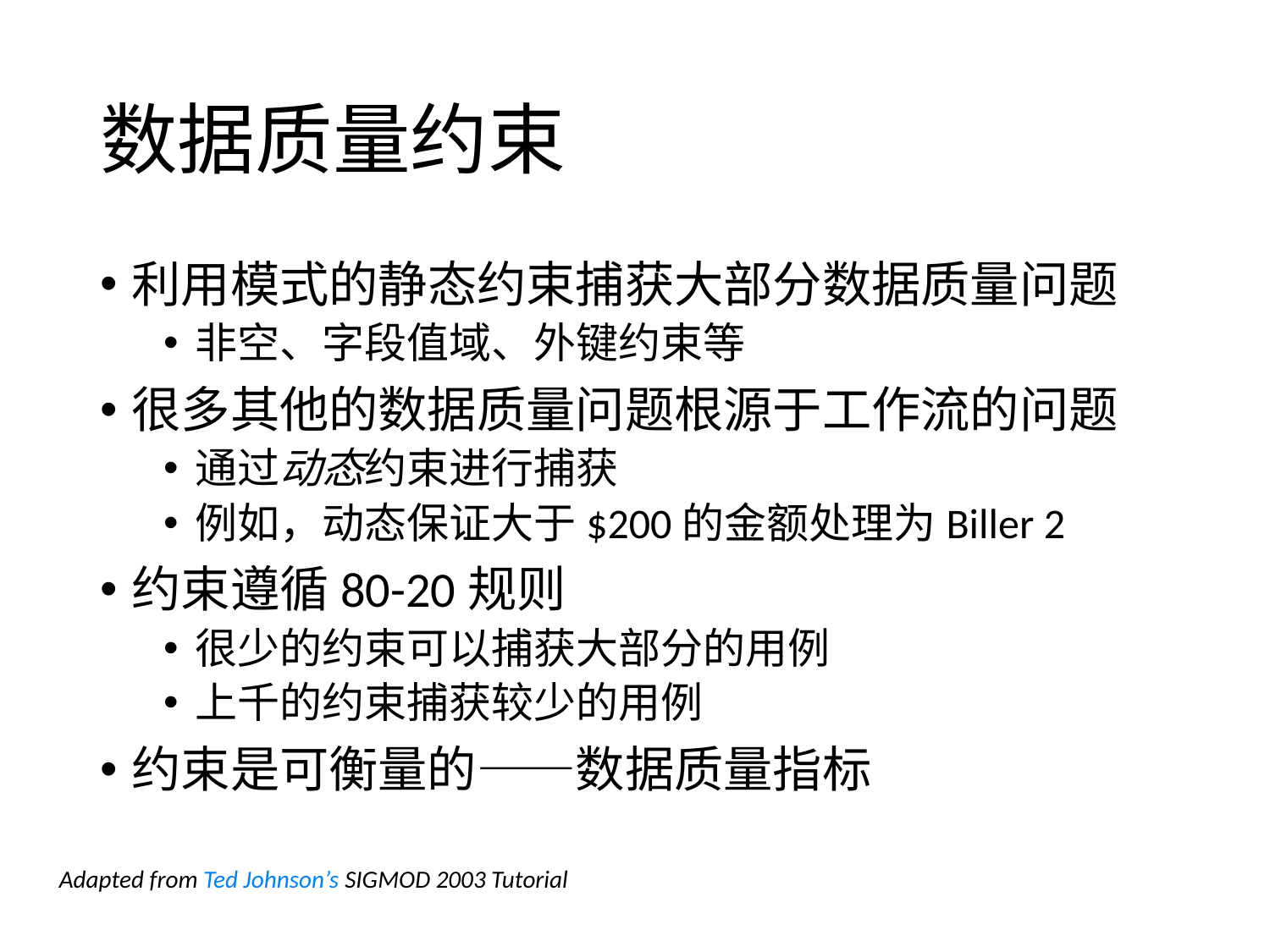

# 数据质量约束
利用模式的静态约束捕获大部分数据质量问题
非空、字段值域、外键约束等
很多其他的数据质量问题根源于工作流的问题
通过动态约束进行捕获
例如，动态保证大于$200的金额处理为Biller 2
约束遵循80-20规则
很少的约束可以捕获大部分的用例
上千的约束捕获较少的用例
约束是可衡量的——数据质量指标
Adapted from Ted Johnson’s SIGMOD 2003 Tutorial